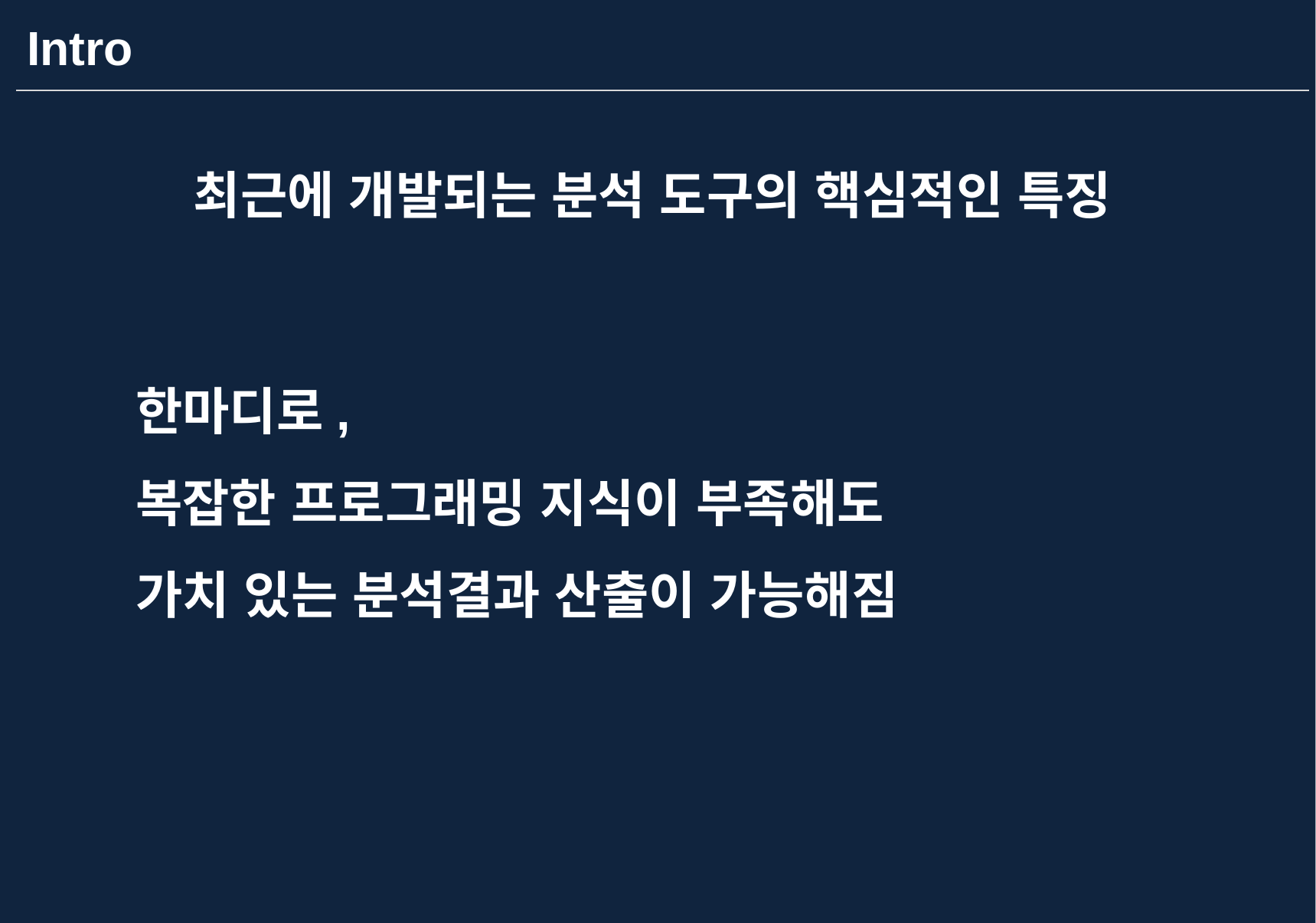

Intro
최근에 개발되는 분석 도구의 핵심적인 특징
한마디로,
복잡한 프로그래밍 지식이 부족해도
가치 있는 분석결과 산출이 가능해짐